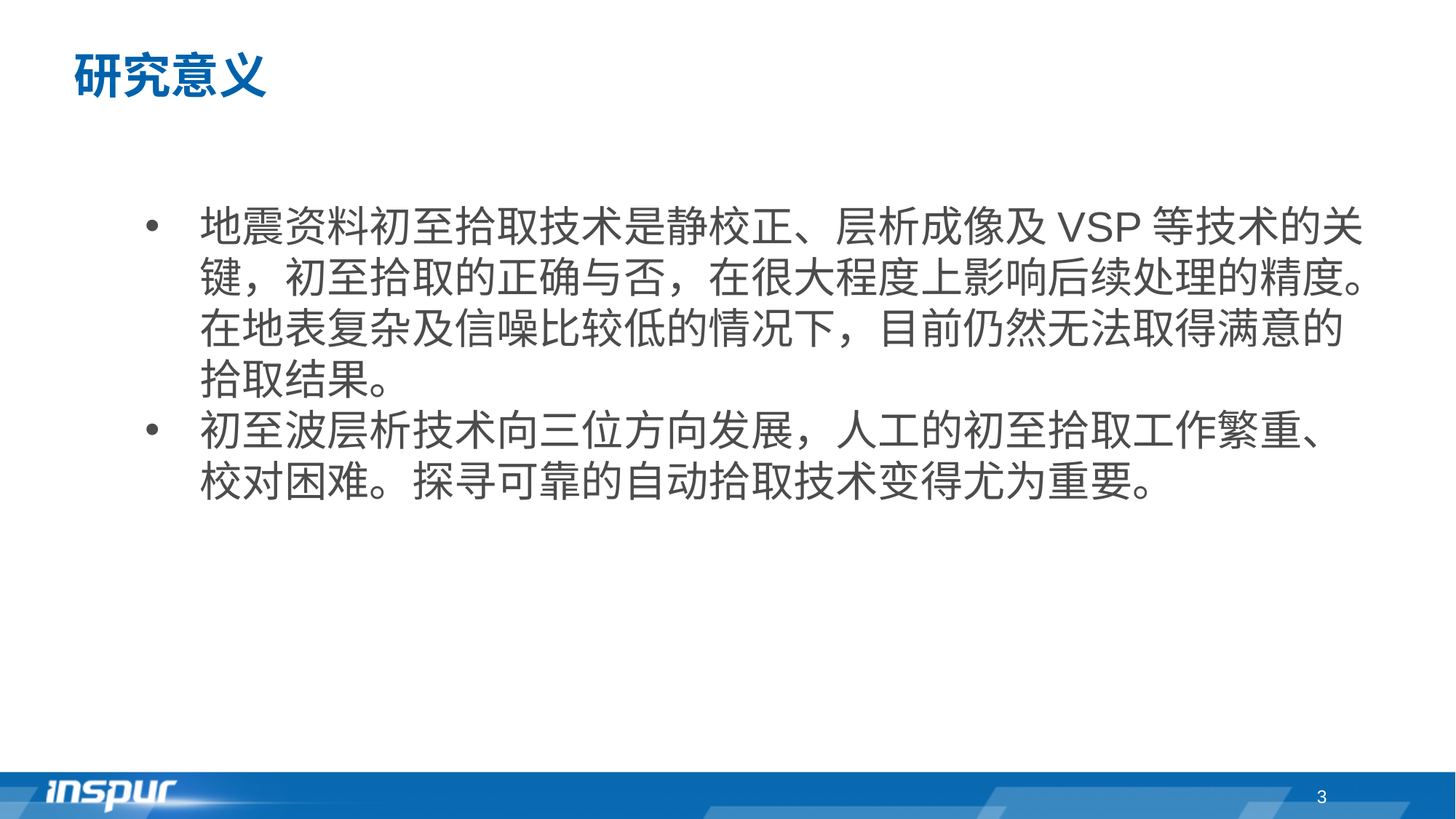

# 研究意义
地震资料初至拾取技术是静校正、层析成像及VSP等技术的关键，初至拾取的正确与否，在很大程度上影响后续处理的精度。在地表复杂及信噪比较低的情况下，目前仍然无法取得满意的拾取结果。
初至波层析技术向三位方向发展，人工的初至拾取工作繁重、校对困难。探寻可靠的自动拾取技术变得尤为重要。
3